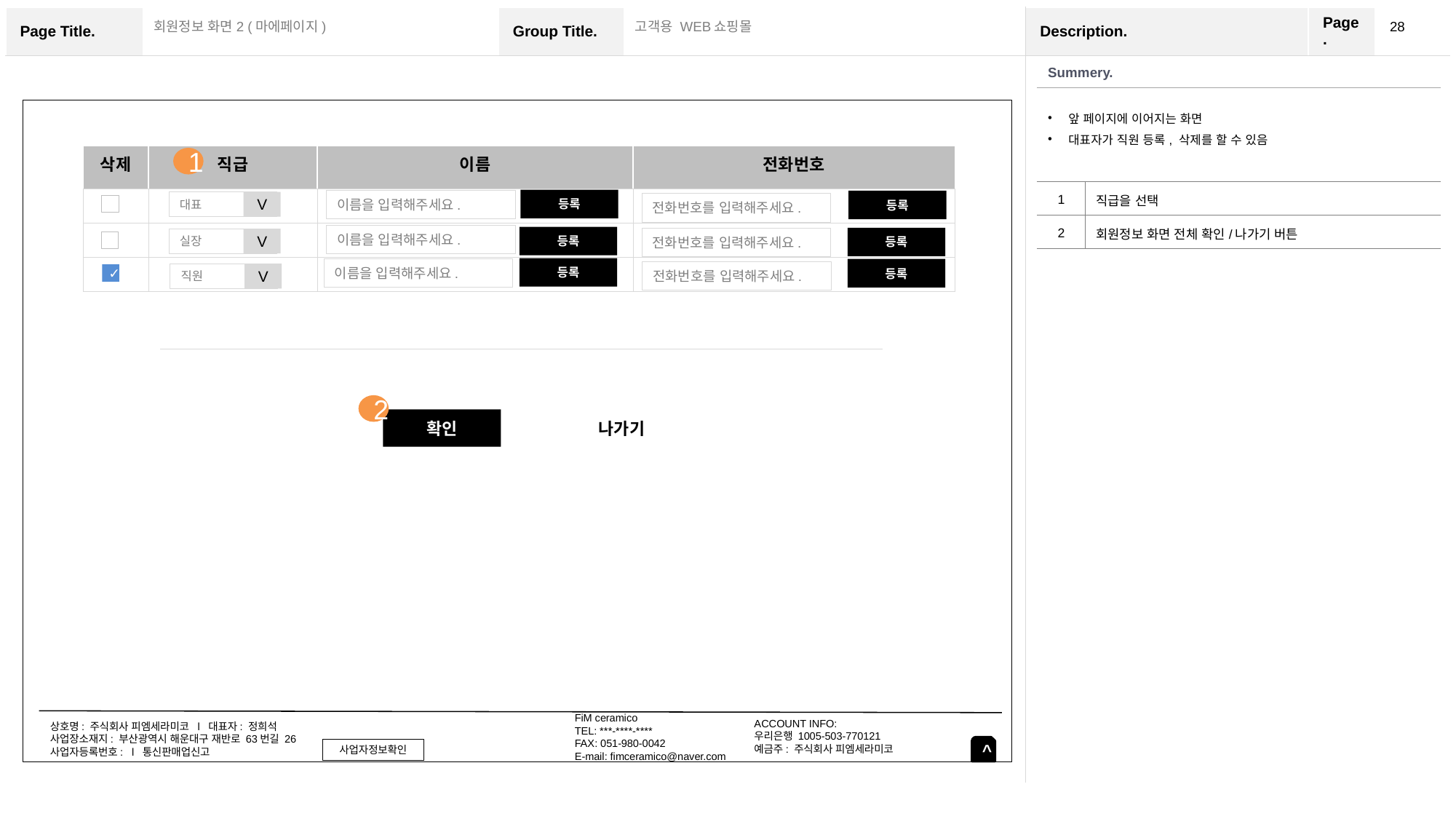

28
회원정보 화면2 (마에페이지)
고객용 WEB쇼핑몰
| Summery. |  |
| --- | --- |
| 앞 페이지에 이어지는 화면 대표자가 직원 등록, 삭제를 할 수 있음 |  |
| 1 | 직급을 선택 |
| 2 | 회원정보 화면 전체 확인/나가기 버튼 |

| 삭제 | 직급 | 이름 | 전화번호 |
| --- | --- | --- | --- |
|  |  |  |  |
|  |  |  |  |
|  |  |  |  |
1
FAQ
등록
이름을 입력해주세요.
이름을 입력해주세요.
등록
등록
이름을 입력해주세요.
등록
대표
V
실장
V
직원
V
전화번호를 입력해주세요.

등록
전화번호를 입력해주세요.

등록
전화번호를 입력해주세요.
✓
2
확인
나가기
FiM ceramico
TEL: ***-****-****
FAX: 051-980-0042
E-mail: fimceramico@naver.com
ACCOUNT INFO:
우리은행 1005-503-770121
예금주: 주식회사 피엠세라미코
상호명: 주식회사 피엠세라미코  l  대표자: 정희석
사업장소재지: 부산광역시 해운대구 재반로 63번길 26
사업자등록번호:   l  통신판매업신고
^
사업자정보확인